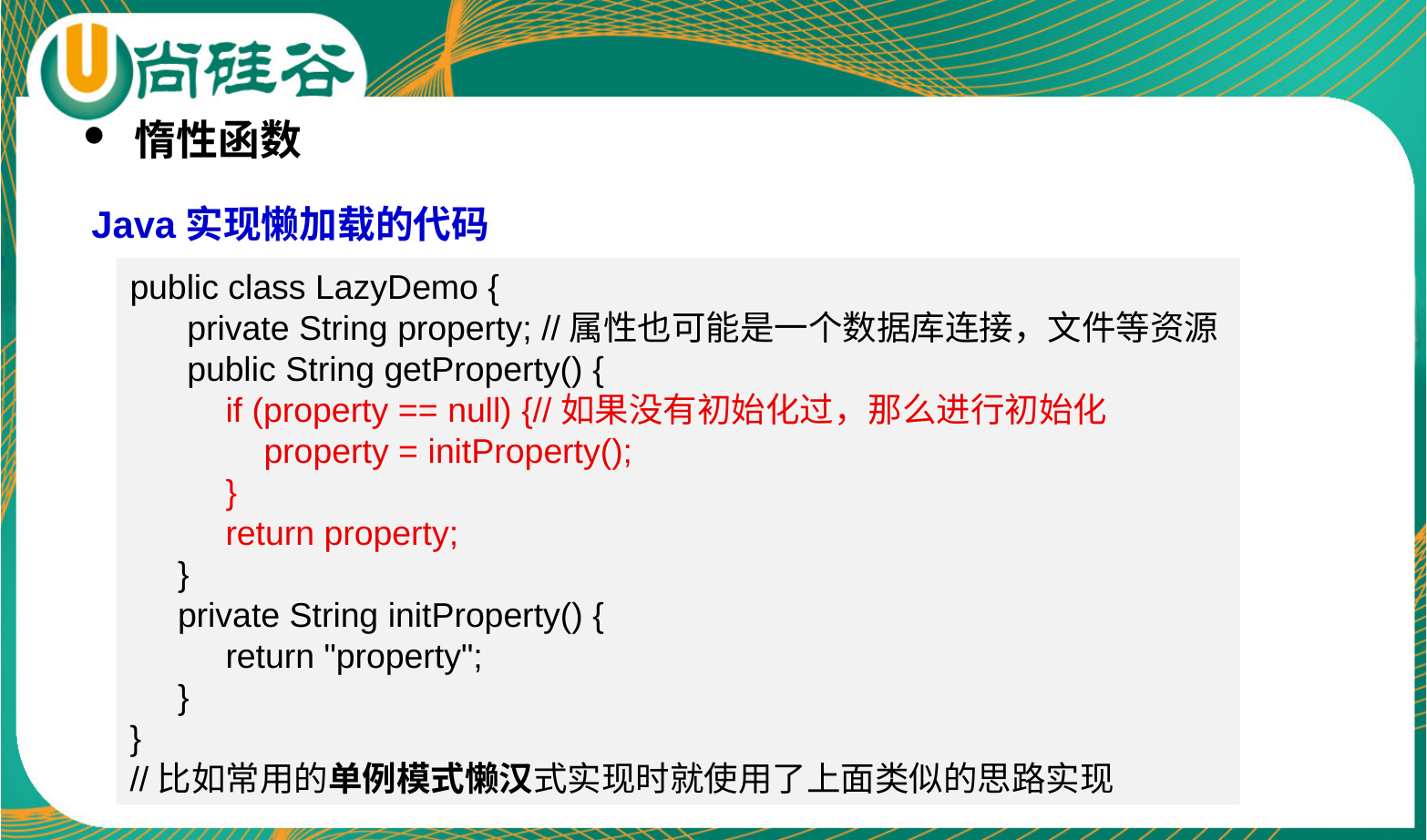

惰性函数

Java实现懒加载的代码

public class LazyDemo {
      private String property; //属性也可能是一个数据库连接，文件等资源
      public String getProperty() {
          if (property == null) {//如果没有初始化过，那么进行初始化
              property = initProperty();
          }
          return property;
     }
     private String initProperty() {
          return "property";
     }
}
//比如常用的单例模式懒汉式实现时就使用了上面类似的思路实现